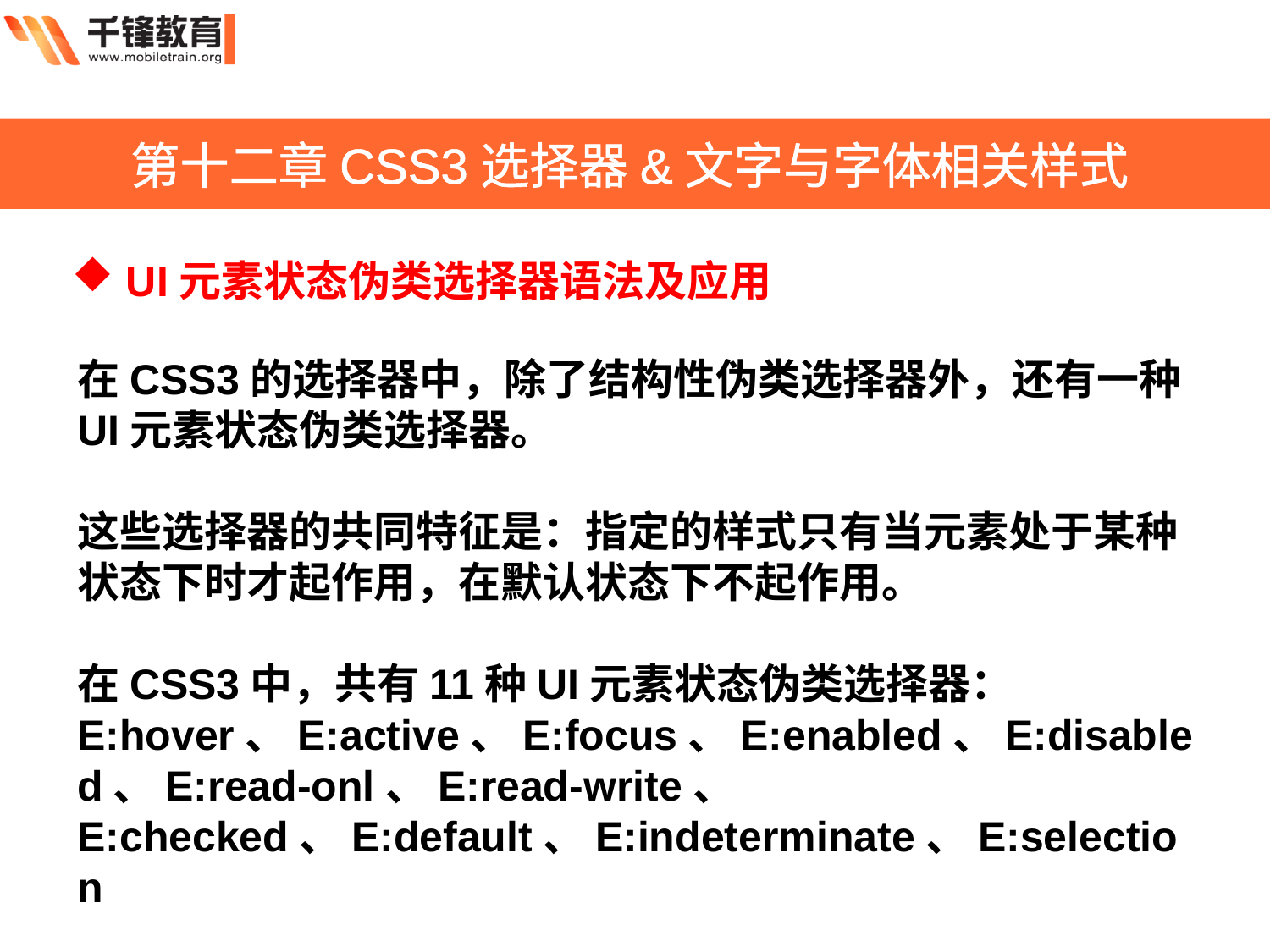

第十二章CSS3选择器&文字与字体相关样式
 UI元素状态伪类选择器语法及应用

在CSS3的选择器中，除了结构性伪类选择器外，还有一种UI元素状态伪类选择器。

这些选择器的共同特征是：指定的样式只有当元素处于某种状态下时才起作用，在默认状态下不起作用。

在CSS3中，共有11种UI元素状态伪类选择器：
E:hover、E:active、E:focus、E:enabled、E:disabled、E:read-onl、E:read-write、
E:checked、E:default、E:indeterminate、E:selection